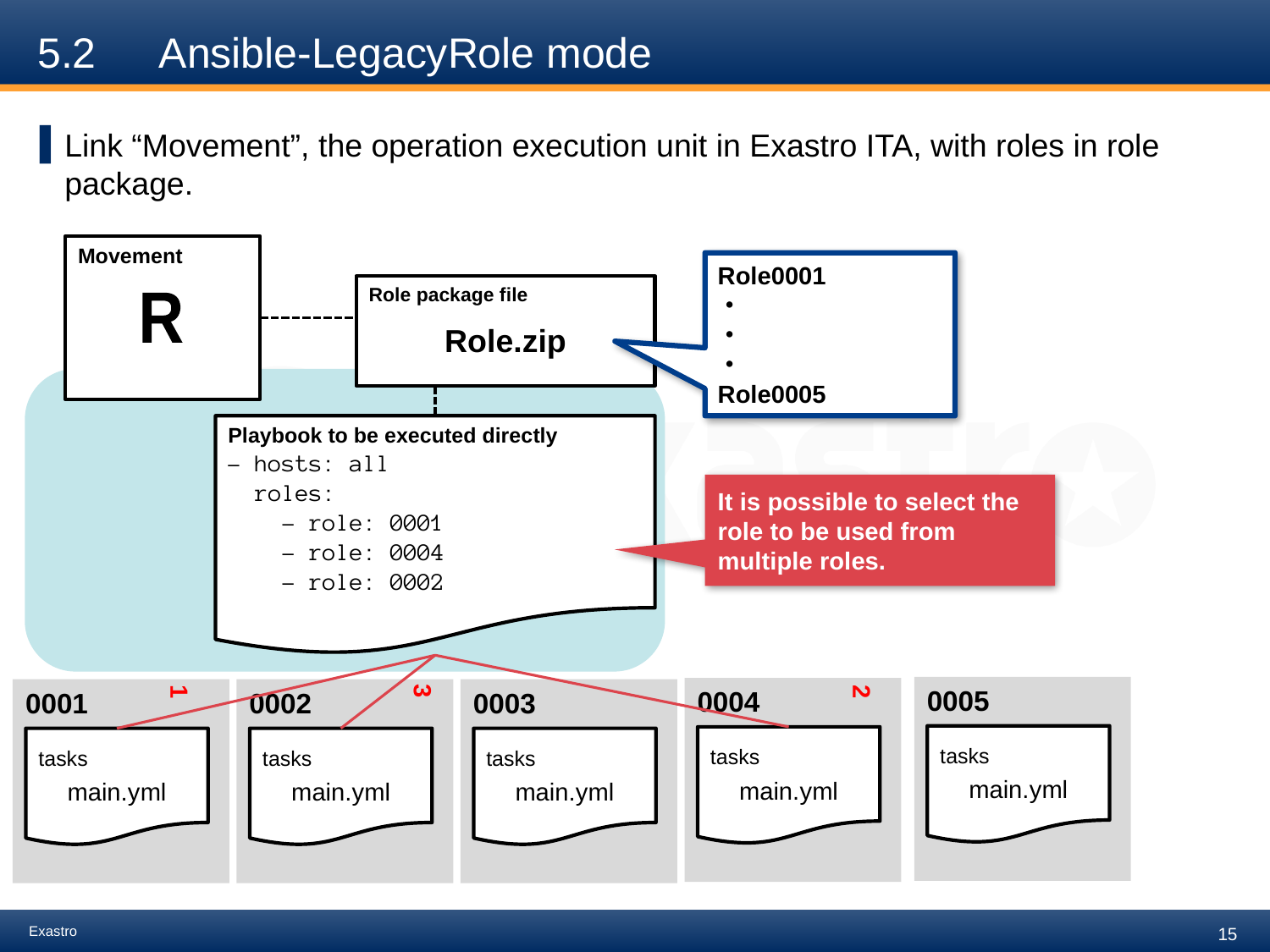

# 5.2　Ansible-LegacyRole mode
Link “Movement”, the operation execution unit in Exastro ITA, with roles in role package.
Movement
R
Role0001
・
・
・
Role0005
Role package file

Role.zip

Playbook to be executed directly
- hosts: all
  roles:
    - role: 0001
    - role: 0004
    - role: 0002

It is possible to select the role to be used from multiple roles.
3
1
2
0005
tasks

main.yml
0004
tasks

main.yml
0001
tasks

main.yml
0002
tasks

main.yml
0003
tasks

main.yml